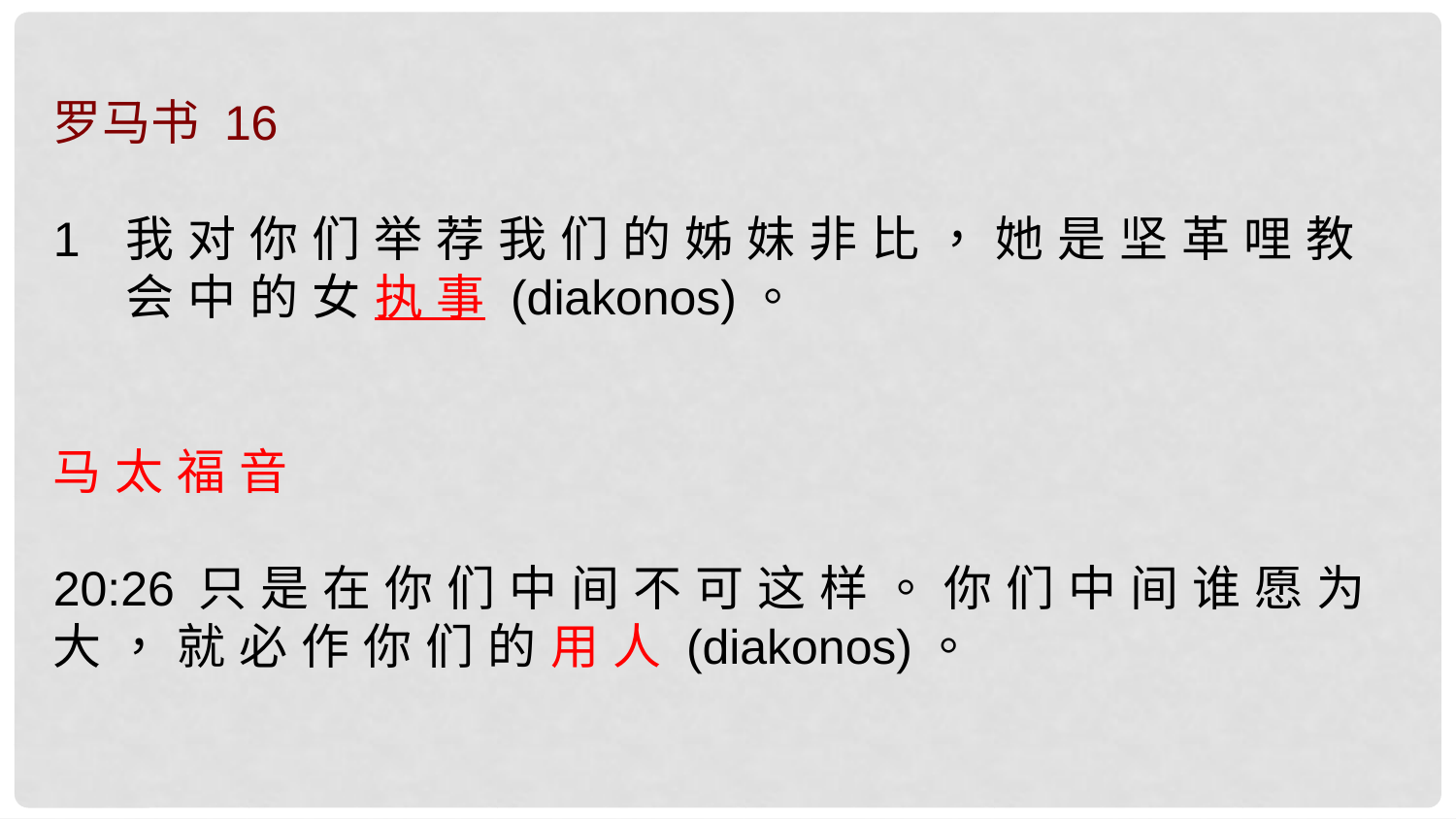

罗马书 16

我 对 你 们 举 荐 我 们 的 姊 妹 非 比 ， 她 是 坚 革 哩 教 会 中 的 女 执 事 (diakonos)。

马 太 福 音

20:26	只 是 在 你 们 中 间 不 可 这 样 。 你 们 中 间 谁 愿 为 大 ， 就 必 作 你 们 的 用 人 (diakonos)。